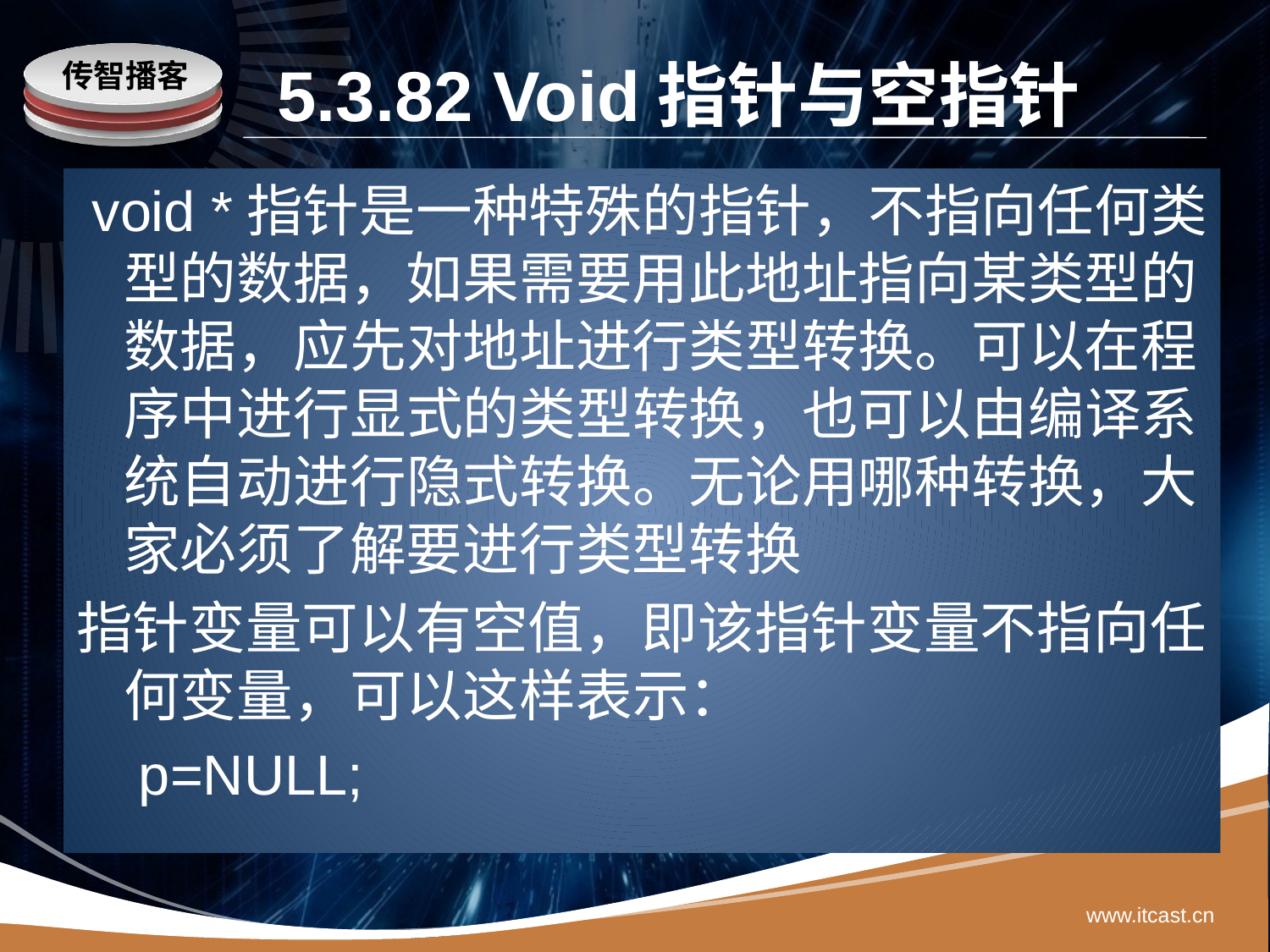

# 5.3.82 Void指针与空指针
 void *指针是一种特殊的指针，不指向任何类型的数据，如果需要用此地址指向某类型的数据，应先对地址进行类型转换。可以在程序中进行显式的类型转换，也可以由编译系统自动进行隐式转换。无论用哪种转换，大家必须了解要进行类型转换
指针变量可以有空值，即该指针变量不指向任何变量，可以这样表示：
    p=NULL;

www.itcast.cn